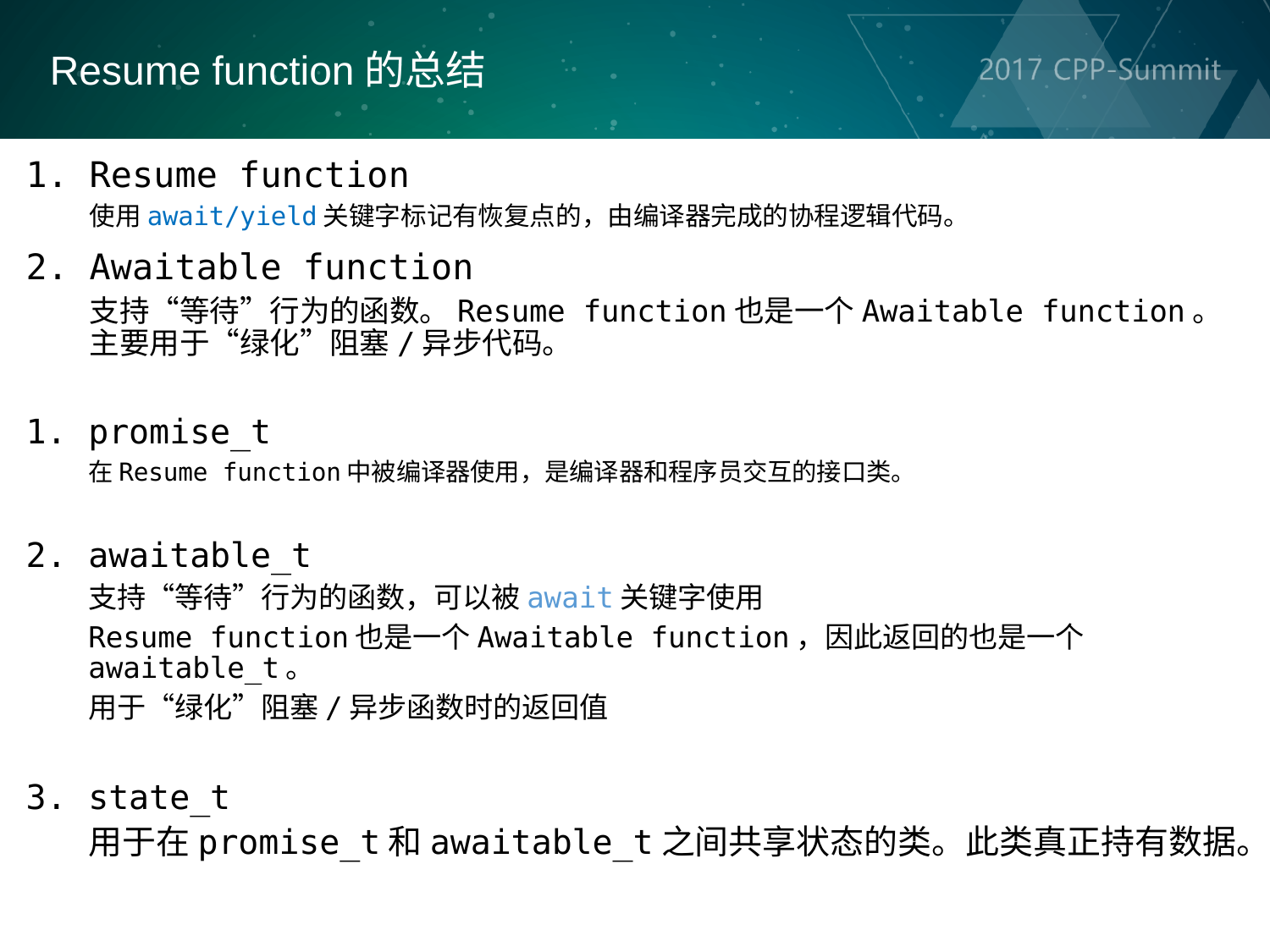

Resume function的总结
Resume function
使用await/yield关键字标记有恢复点的，由编译器完成的协程逻辑代码。
Awaitable function
支持“等待”行为的函数。Resume function也是一个Awaitable function。主要用于“绿化”阻塞/异步代码。
promise_t
在Resume function中被编译器使用，是编译器和程序员交互的接口类。

awaitable_t
支持“等待”行为的函数，可以被await关键字使用
Resume function也是一个Awaitable function，因此返回的也是一个awaitable_t。
用于“绿化”阻塞/异步函数时的返回值

state_t
用于在promise_t和awaitable_t之间共享状态的类。此类真正持有数据。